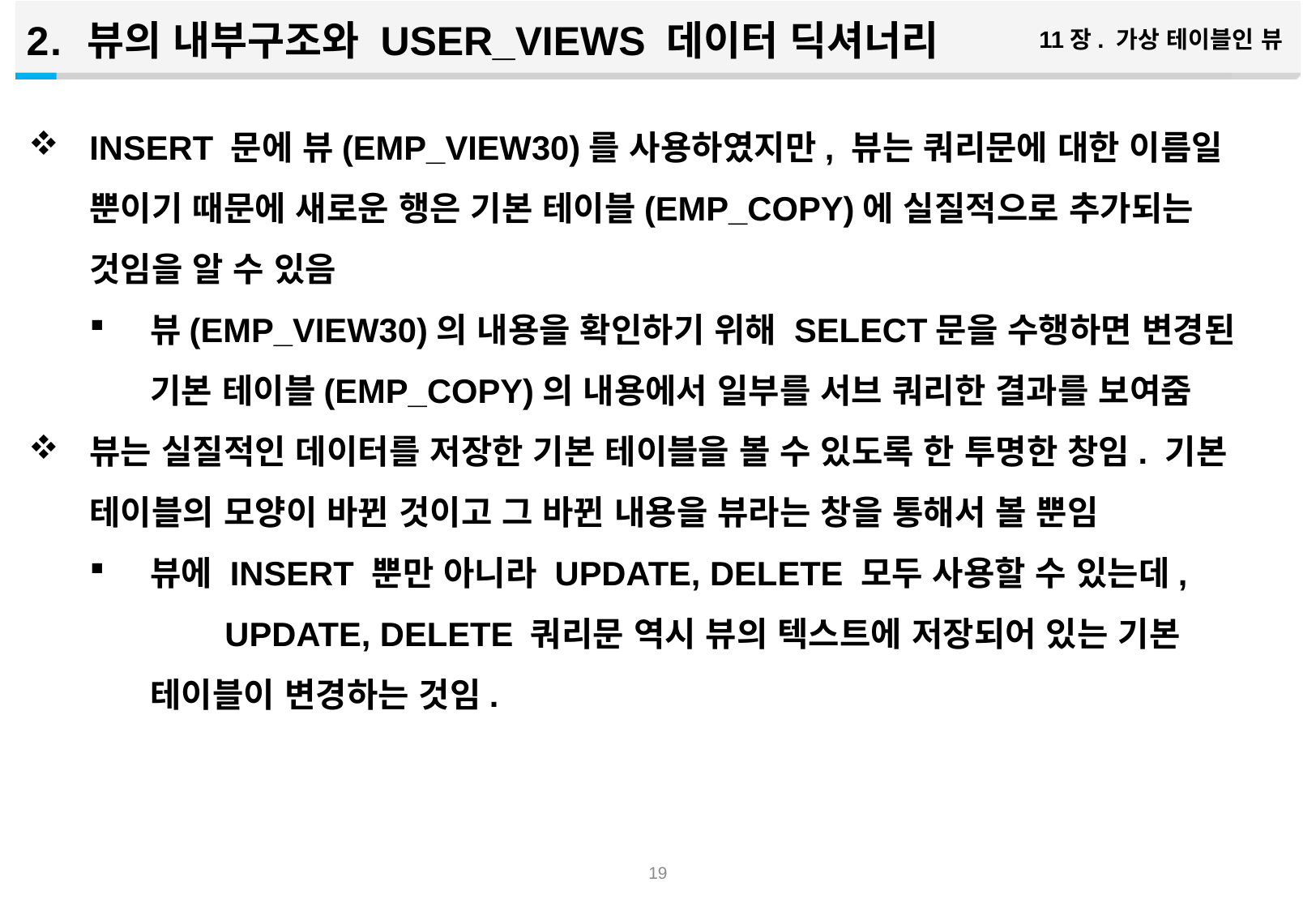

뷰의 내부구조와 USER_VIEWS 데이터 딕셔너리
11장. 가상 테이블인 뷰
INSERT 문에 뷰(EMP_VIEW30)를 사용하였지만, 뷰는 쿼리문에 대한 이름일 뿐이기 때문에 새로운 행은 기본 테이블(EMP_COPY)에 실질적으로 추가되는 것임을 알 수 있음
뷰(EMP_VIEW30)의 내용을 확인하기 위해 SELECT문을 수행하면 변경된      기본 테이블(EMP_COPY)의 내용에서 일부를 서브 쿼리한 결과를 보여줌
뷰는 실질적인 데이터를 저장한 기본 테이블을 볼 수 있도록 한 투명한 창임. 기본 테이블의 모양이 바뀐 것이고 그 바뀐 내용을 뷰라는 창을 통해서 볼 뿐임
뷰에 INSERT 뿐만 아니라 UPDATE, DELETE 모두 사용할 수 있는데,                   UPDATE, DELETE 쿼리문 역시 뷰의 텍스트에 저장되어 있는 기본 테이블이 변경하는 것임.
19